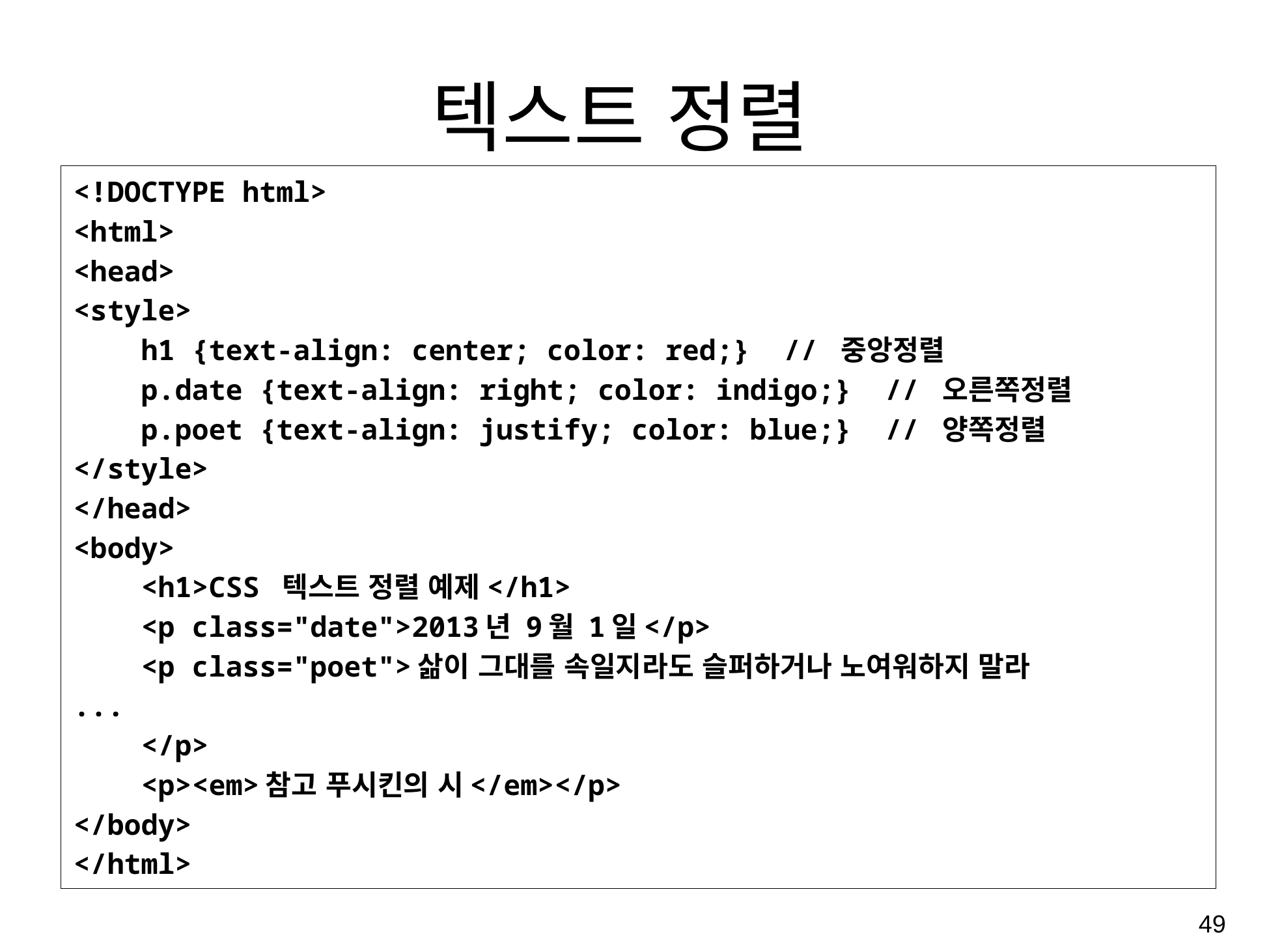

# 텍스트 정렬
<!DOCTYPE html>
<html>
<head>
<style>
    h1 {text-align: center; color: red;}  // 중앙정렬
    p.date {text-align: right; color: indigo;}  // 오른쪽정렬
    p.poet {text-align: justify; color: blue;}  // 양쪽정렬
</style>
</head>
<body>
    <h1>CSS 텍스트 정렬 예제</h1>
    <p class="date">2013년 9월 1일</p>
    <p class="poet">삶이 그대를 속일지라도 슬퍼하거나 노여워하지 말라
...
    </p>
    <p><em>참고 푸시킨의 시</em></p>
</body>
</html>
49